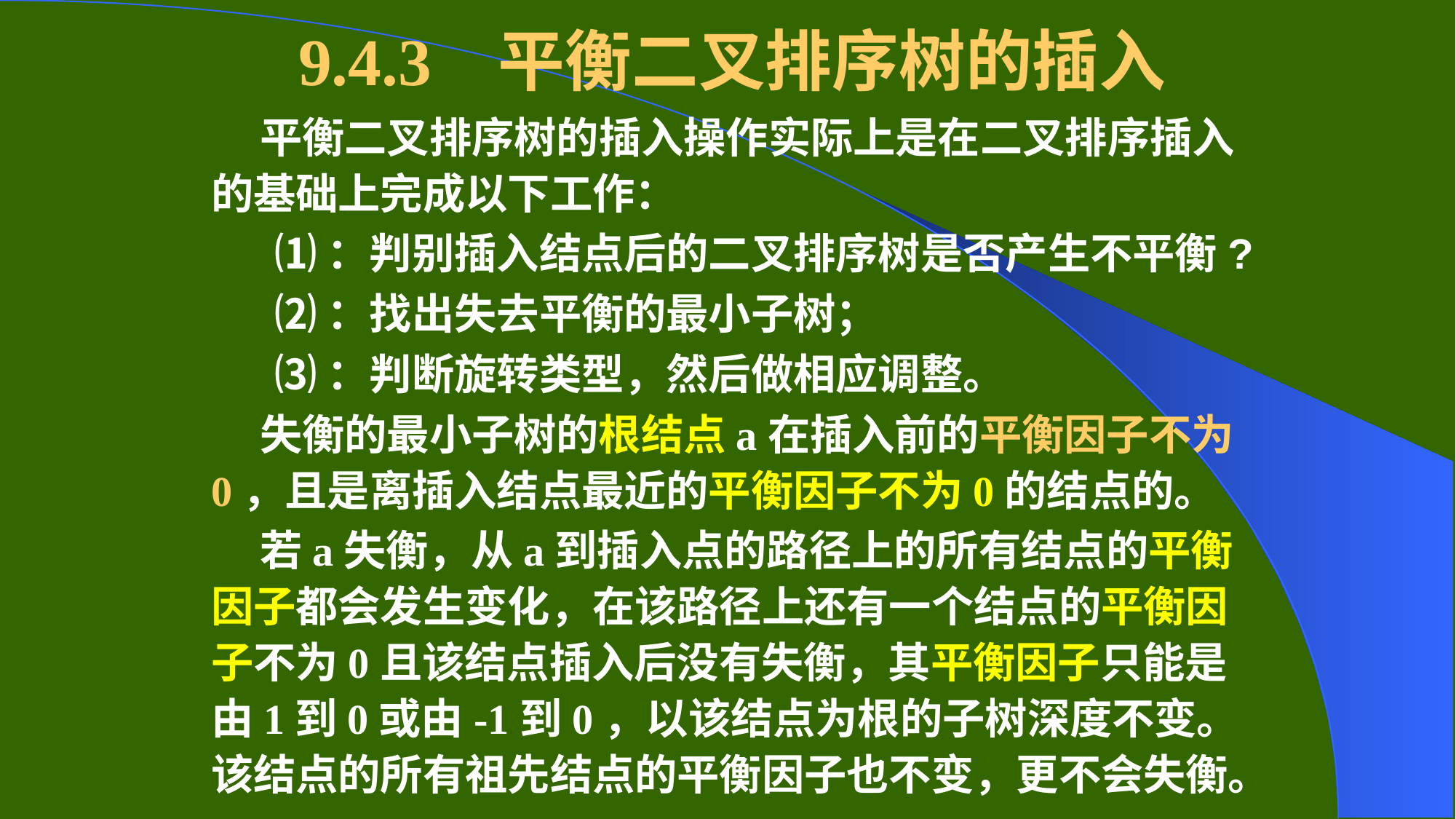

# 9.4.3   平衡二叉排序树的插入
    平衡二叉排序树的插入操作实际上是在二叉排序插入的基础上完成以下工作：
⑴：判别插入结点后的二叉排序树是否产生不平衡?
⑵：找出失去平衡的最小子树；
⑶：判断旋转类型，然后做相应调整。
    失衡的最小子树的根结点a在插入前的平衡因子不为0，且是离插入结点最近的平衡因子不为0的结点的。
    若a失衡，从a到插入点的路径上的所有结点的平衡因子都会发生变化，在该路径上还有一个结点的平衡因子不为0且该结点插入后没有失衡，其平衡因子只能是由1到0或由-1到0，以该结点为根的子树深度不变。该结点的所有祖先结点的平衡因子也不变，更不会失衡。